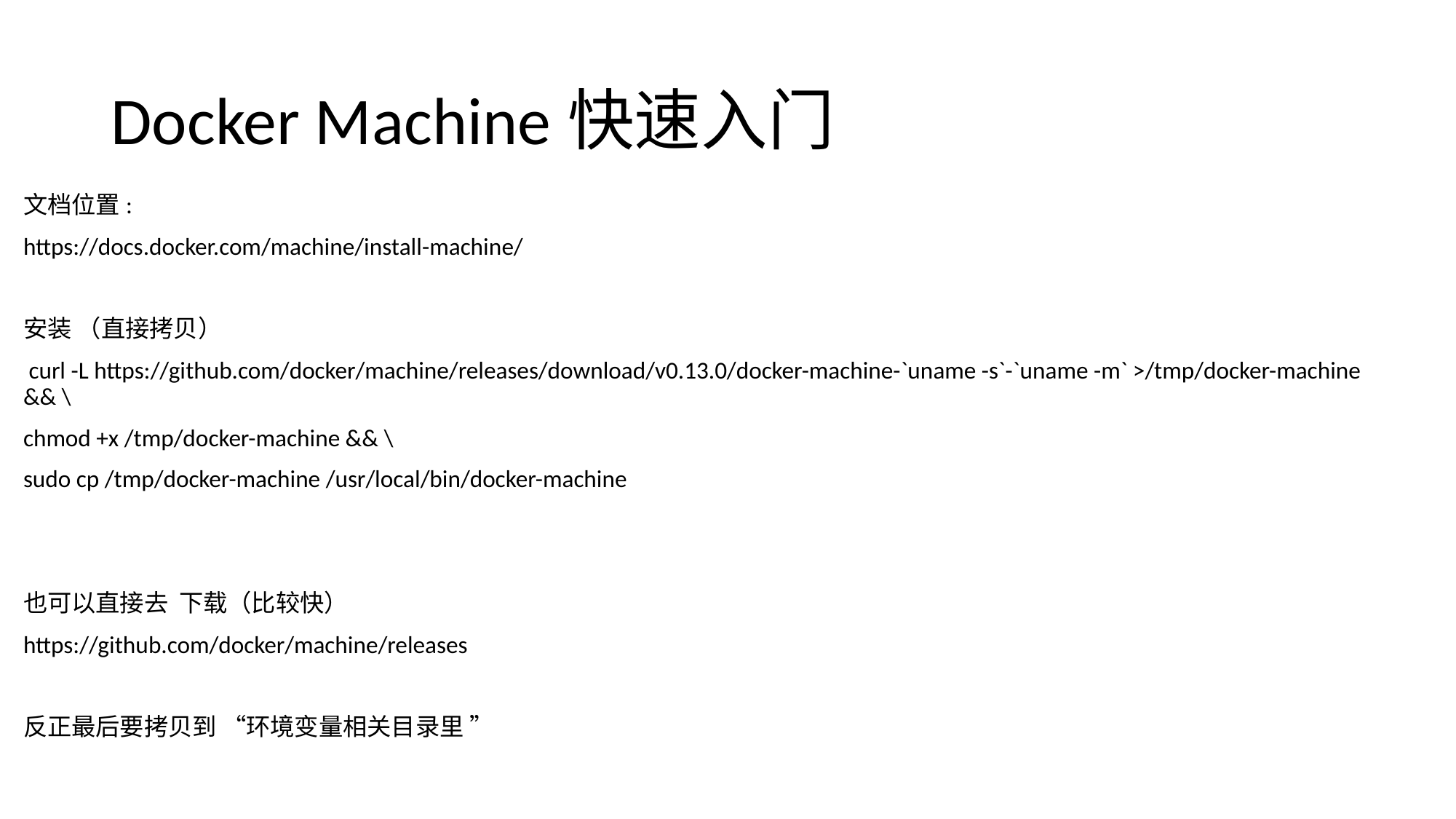

# Docker Machine快速入门
文档位置:
https://docs.docker.com/machine/install-machine/

安装 （直接拷贝）
 curl -L https://github.com/docker/machine/releases/download/v0.13.0/docker-machine-`uname -s`-`uname -m` >/tmp/docker-machine && \
chmod +x /tmp/docker-machine && \
sudo cp /tmp/docker-machine /usr/local/bin/docker-machine

也可以直接去  下载（比较快）
https://github.com/docker/machine/releases

反正最后要拷贝到 “环境变量相关目录里 ”